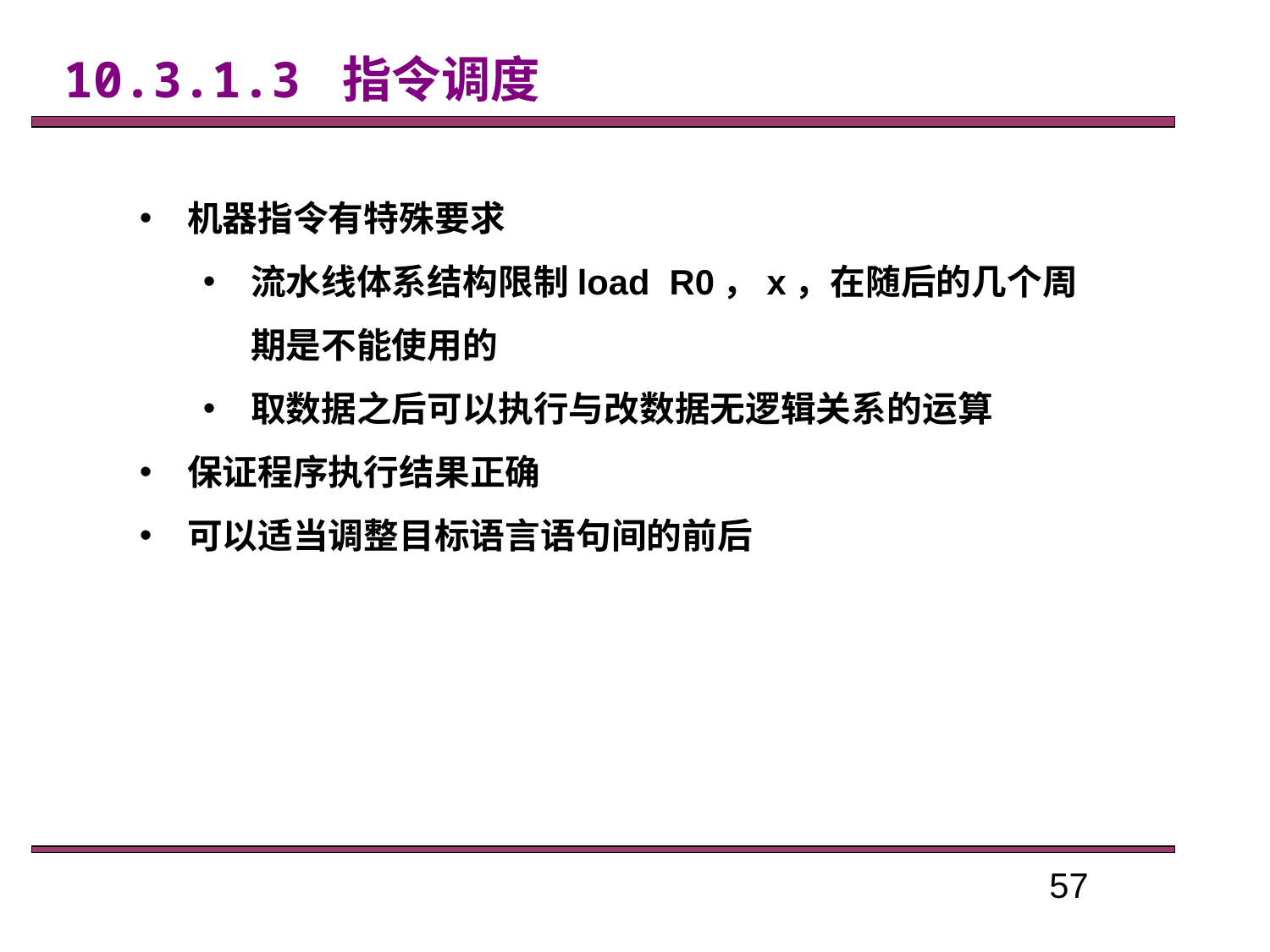

10.3.1.3 指令调度
机器指令有特殊要求
流水线体系结构限制load  R0，x，在随后的几个周期是不能使用的
取数据之后可以执行与改数据无逻辑关系的运算
保证程序执行结果正确
可以适当调整目标语言语句间的前后
57